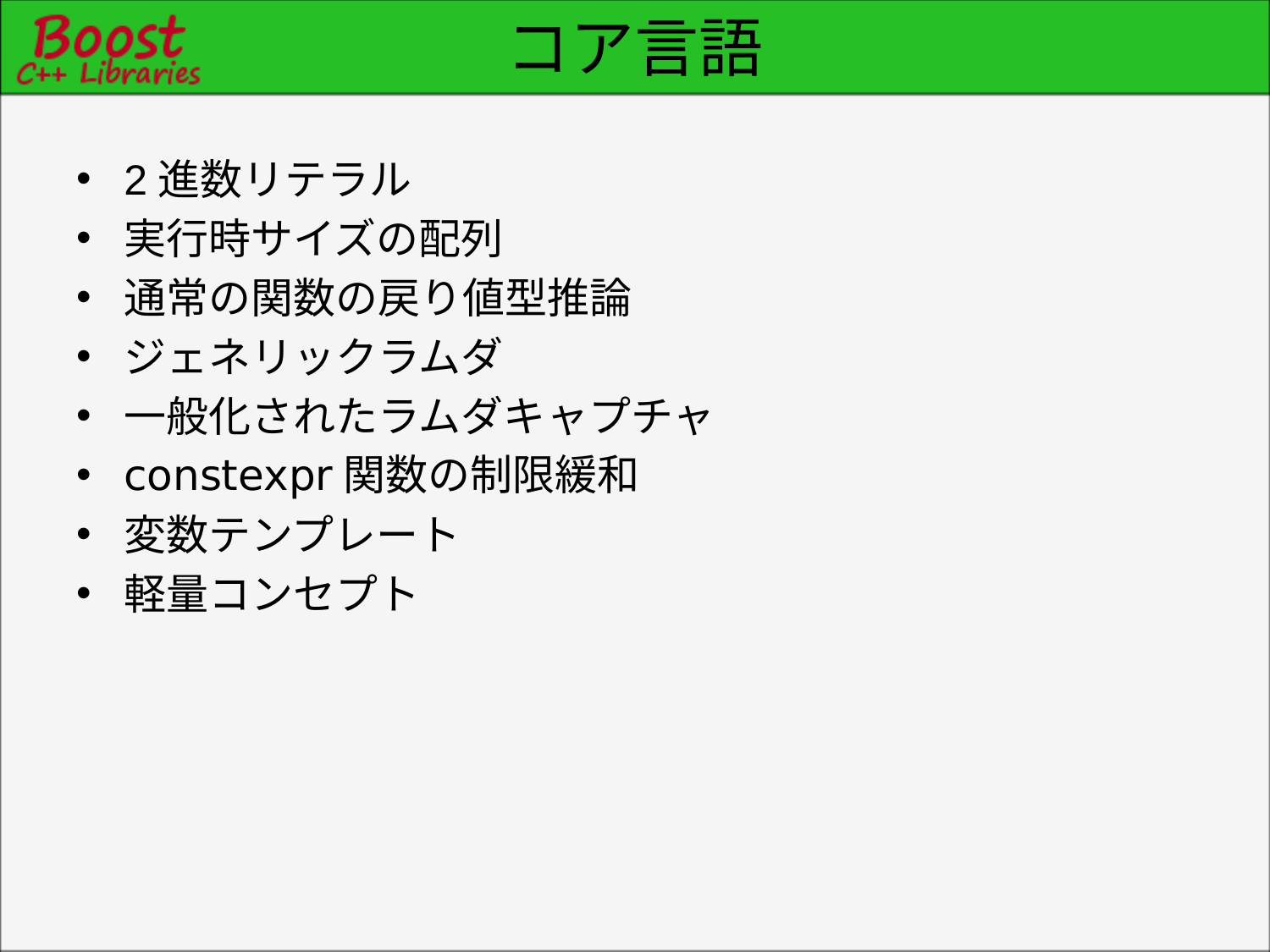

# コア言語
2進数リテラル
実行時サイズの配列
通常の関数の戻り値型推論
ジェネリックラムダ
一般化されたラムダキャプチャ
constexpr関数の制限緩和
変数テンプレート
軽量コンセプト